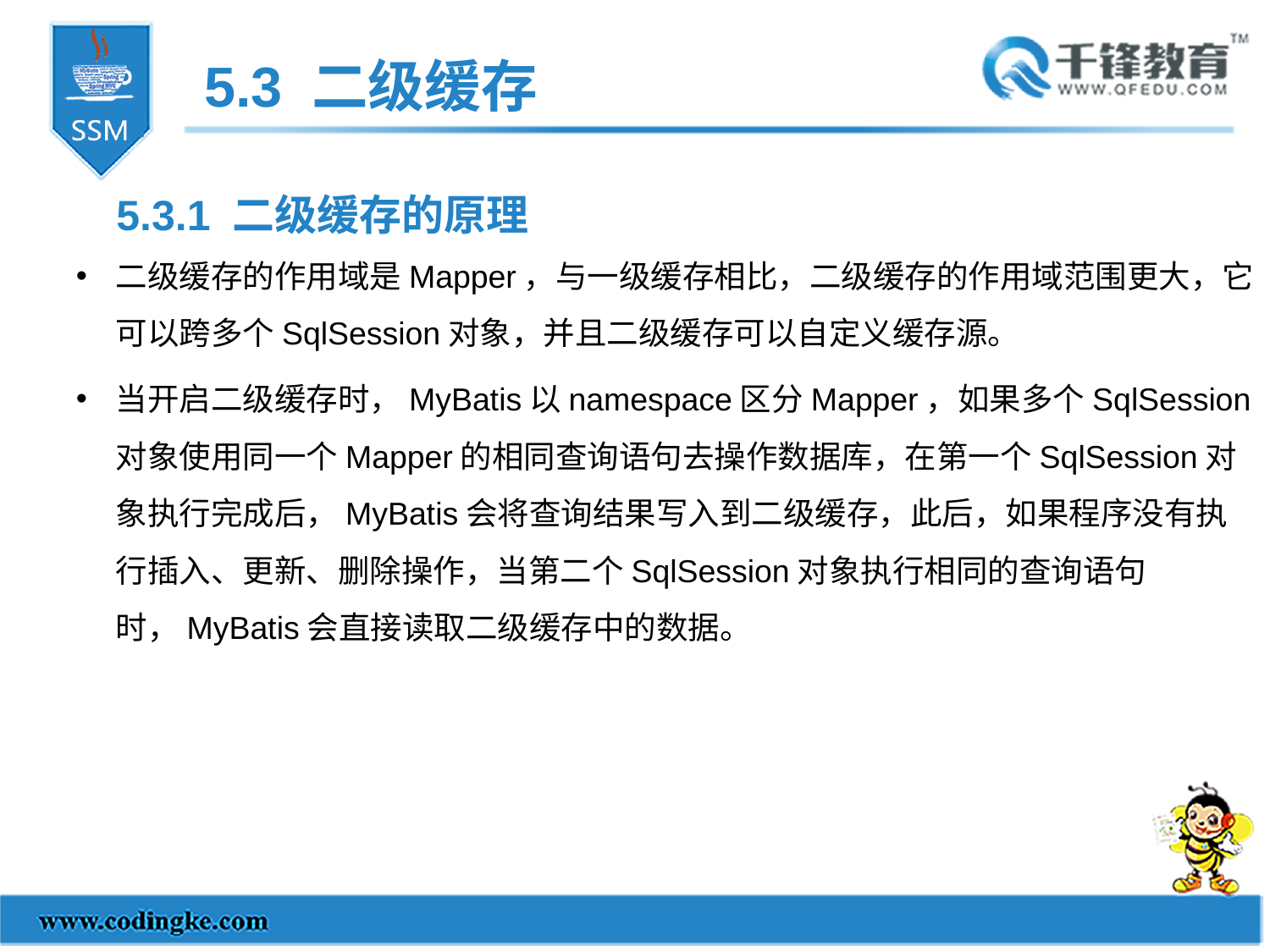

5.3 二级缓存
5.3.1 二级缓存的原理
二级缓存的作用域是Mapper，与一级缓存相比，二级缓存的作用域范围更大，它可以跨多个SqlSession对象，并且二级缓存可以自定义缓存源。
当开启二级缓存时，MyBatis以namespace区分Mapper，如果多个SqlSession对象使用同一个Mapper的相同查询语句去操作数据库，在第一个SqlSession对象执行完成后，MyBatis会将查询结果写入到二级缓存，此后，如果程序没有执行插入、更新、删除操作，当第二个SqlSession对象执行相同的查询语句时，MyBatis会直接读取二级缓存中的数据。